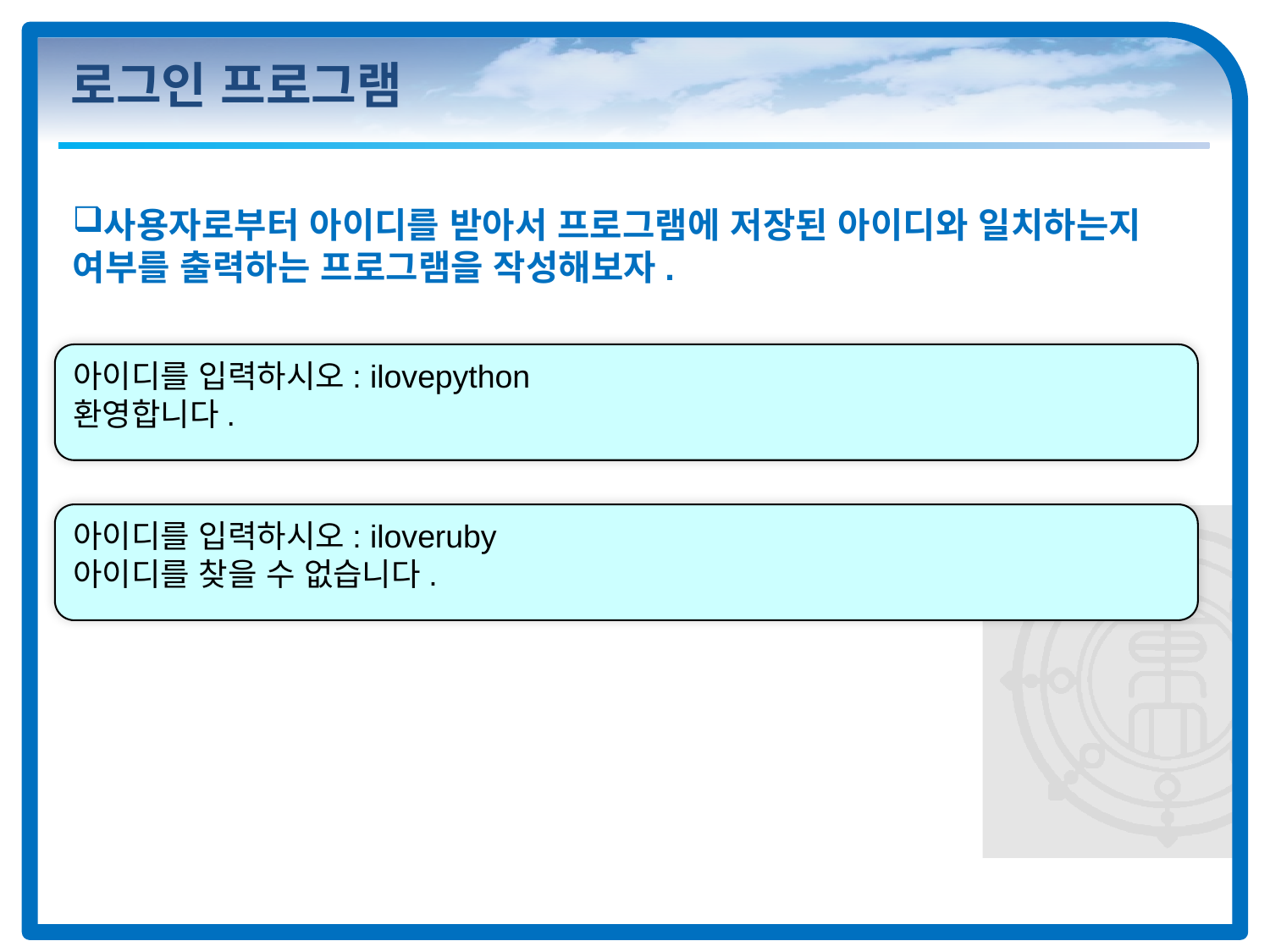

# 로그인 프로그램
사용자로부터 아이디를 받아서 프로그램에 저장된 아이디와 일치하는지 여부를 출력하는 프로그램을 작성해보자.
아이디를 입력하시오: ilovepython
환영합니다.
아이디를 입력하시오: iloveruby
아이디를 찾을 수 없습니다.